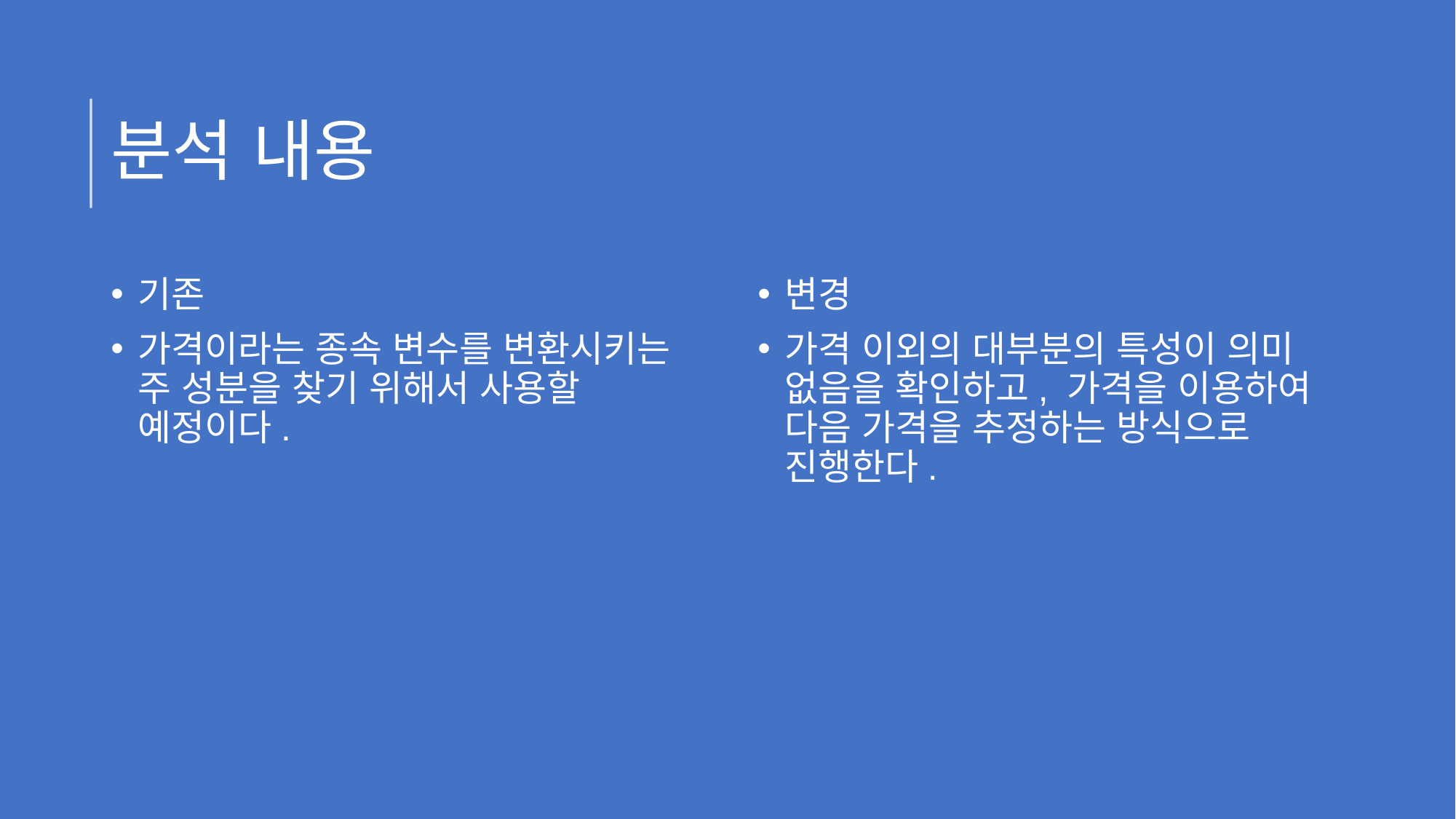

# 분석 내용
기존
가격이라는 종속 변수를 변환시키는 주 성분을 찾기 위해서 사용할 예정이다.
변경
가격 이외의 대부분의 특성이 의미 없음을 확인하고, 가격을 이용하여 다음 가격을 추정하는 방식으로 진행한다.